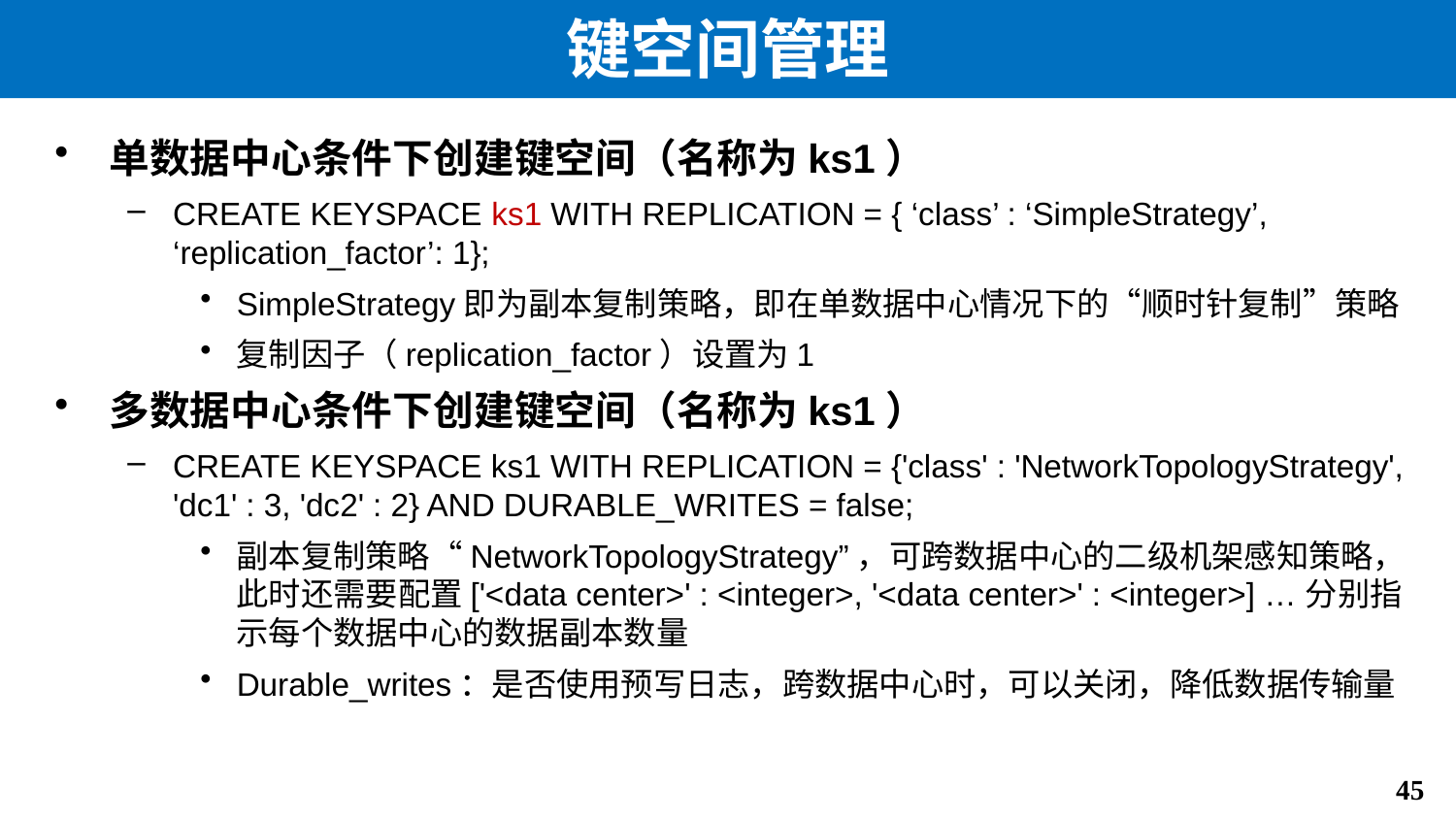

# 键空间管理
单数据中心条件下创建键空间（名称为ks1）
CREATE KEYSPACE ks1 WITH REPLICATION = { ‘class’ : ‘SimpleStrategy’, ‘replication_factor’: 1};
SimpleStrategy即为副本复制策略，即在单数据中心情况下的“顺时针复制”策略
复制因子（replication_factor）设置为1
多数据中心条件下创建键空间（名称为ks1）
CREATE KEYSPACE ks1 WITH REPLICATION = {'class' : 'NetworkTopologyStrategy', 'dc1' : 3, 'dc2' : 2} AND DURABLE_WRITES = false;
副本复制策略“NetworkTopologyStrategy”，可跨数据中心的二级机架感知策略，此时还需要配置['<data center>' : <integer>, '<data center>' : <integer>] …分别指示每个数据中心的数据副本数量
Durable_writes：是否使用预写日志，跨数据中心时，可以关闭，降低数据传输量